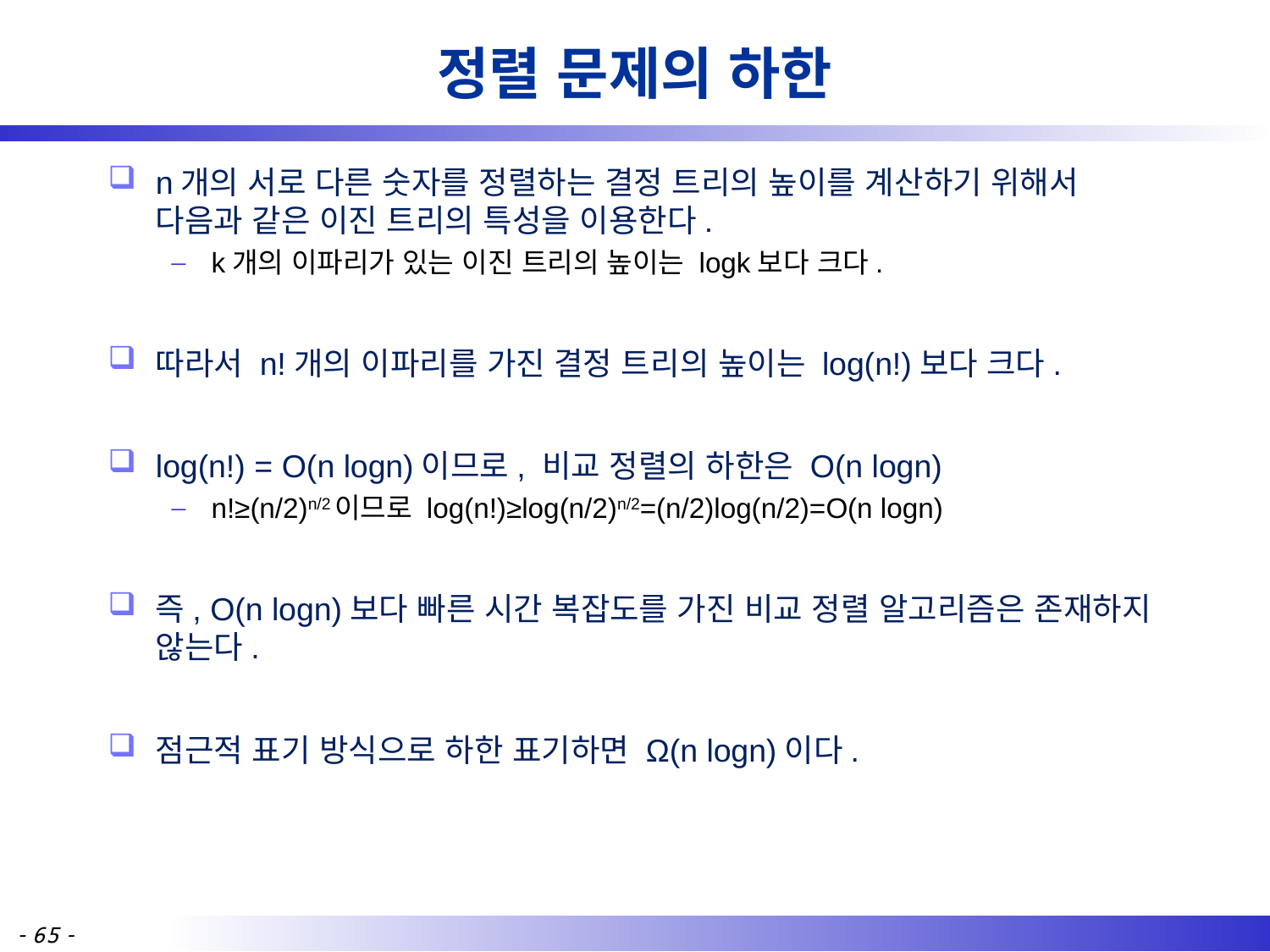

# 정렬 문제의 하한
n개의 서로 다른 숫자를 정렬하는 결정 트리의 높이를 계산하기 위해서 다음과 같은 이진 트리의 특성을 이용한다.
k개의 이파리가 있는 이진 트리의 높이는 logk보다 크다.

따라서 n!개의 이파리를 가진 결정 트리의 높이는 log(n!)보다 크다.

log(n!) = O(n logn)이므로, 비교 정렬의 하한은 O(n logn)
n!≥(n/2)n/2이므로 log(n!)≥log(n/2)n/2=(n/2)log(n/2)=O(n logn)

즉, O(n logn)보다 빠른 시간 복잡도를 가진 비교 정렬 알고리즘은 존재하지 않는다.

점근적 표기 방식으로 하한 표기하면 Ω(n logn)이다.
- 65 -